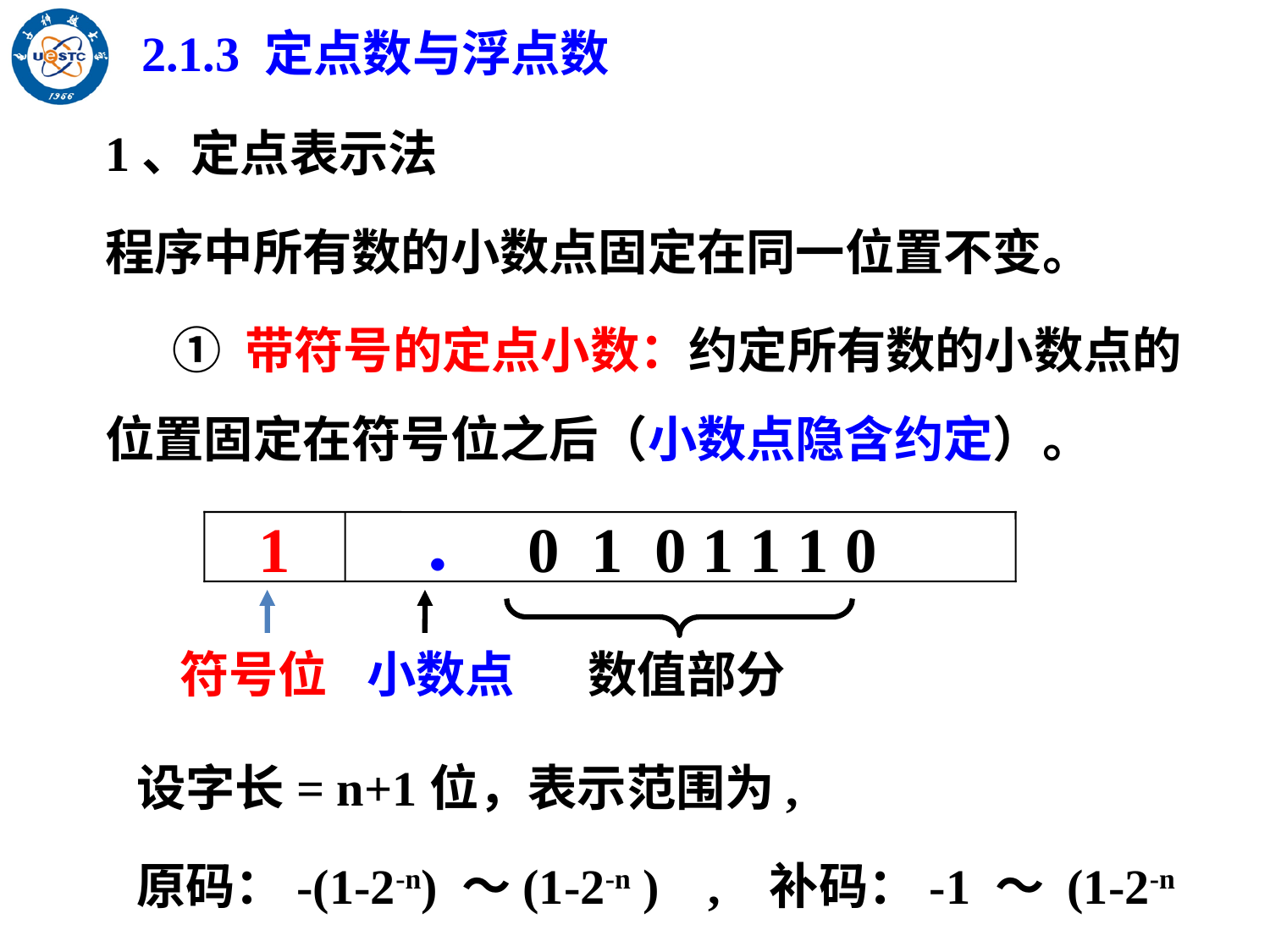

2.1.3 定点数与浮点数
	1、定点表示法
	程序中所有数的小数点固定在同一位置不变。
	      ① 带符号的定点小数：约定所有数的小数点的位置固定在符号位之后（小数点隐含约定）。

      设字长= n+1位，表示范围为,
      原码：-(1-2-n) ～(1-2-n )    ,   补码：-1 ～ (1-2-n )

1

    ．  0  1  0 1 1 1 0

数值部分
符号位
小数点